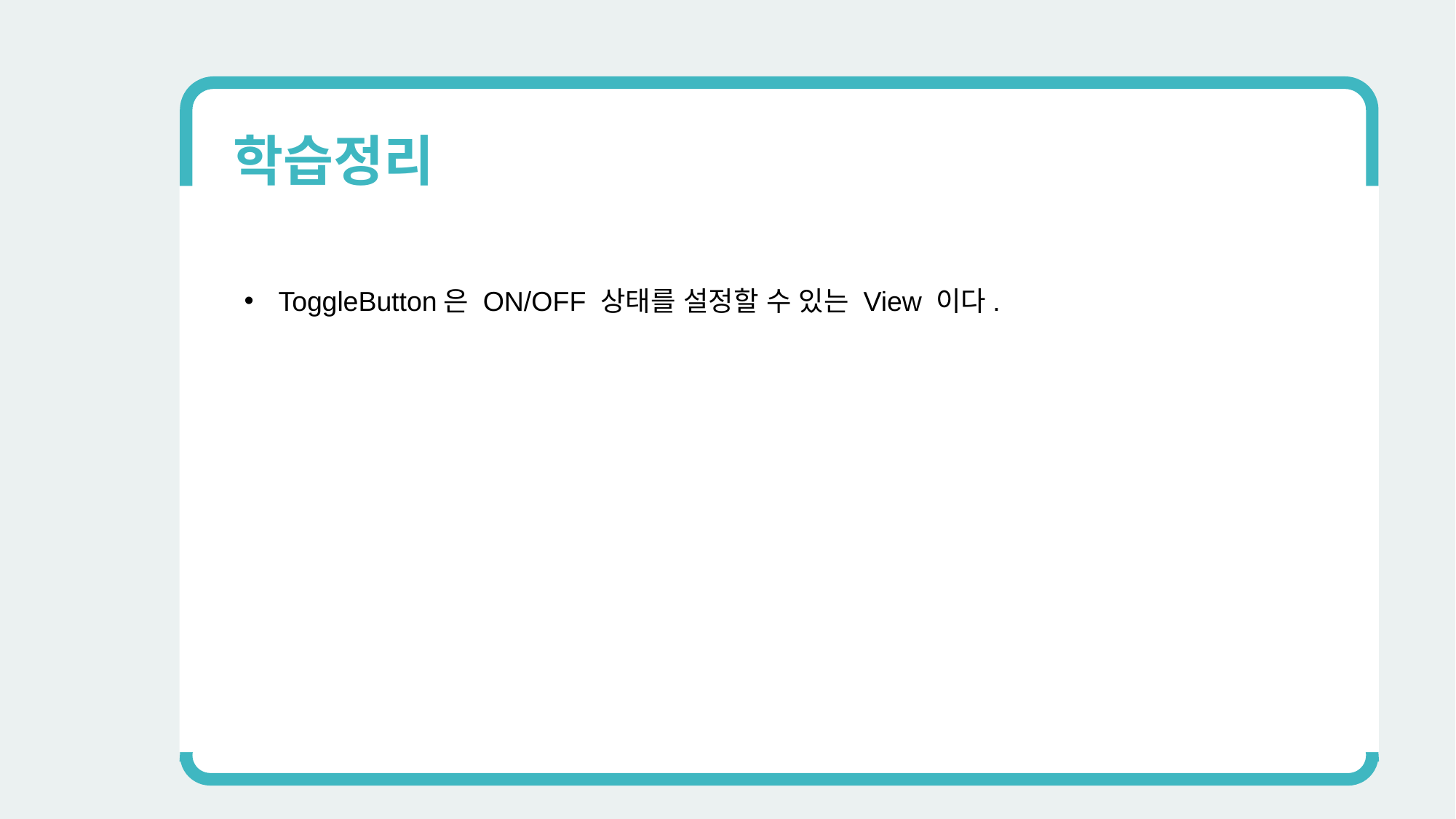

학습정리

ToggleButton은 ON/OFF 상태를 설정할 수 있는 View 이다.